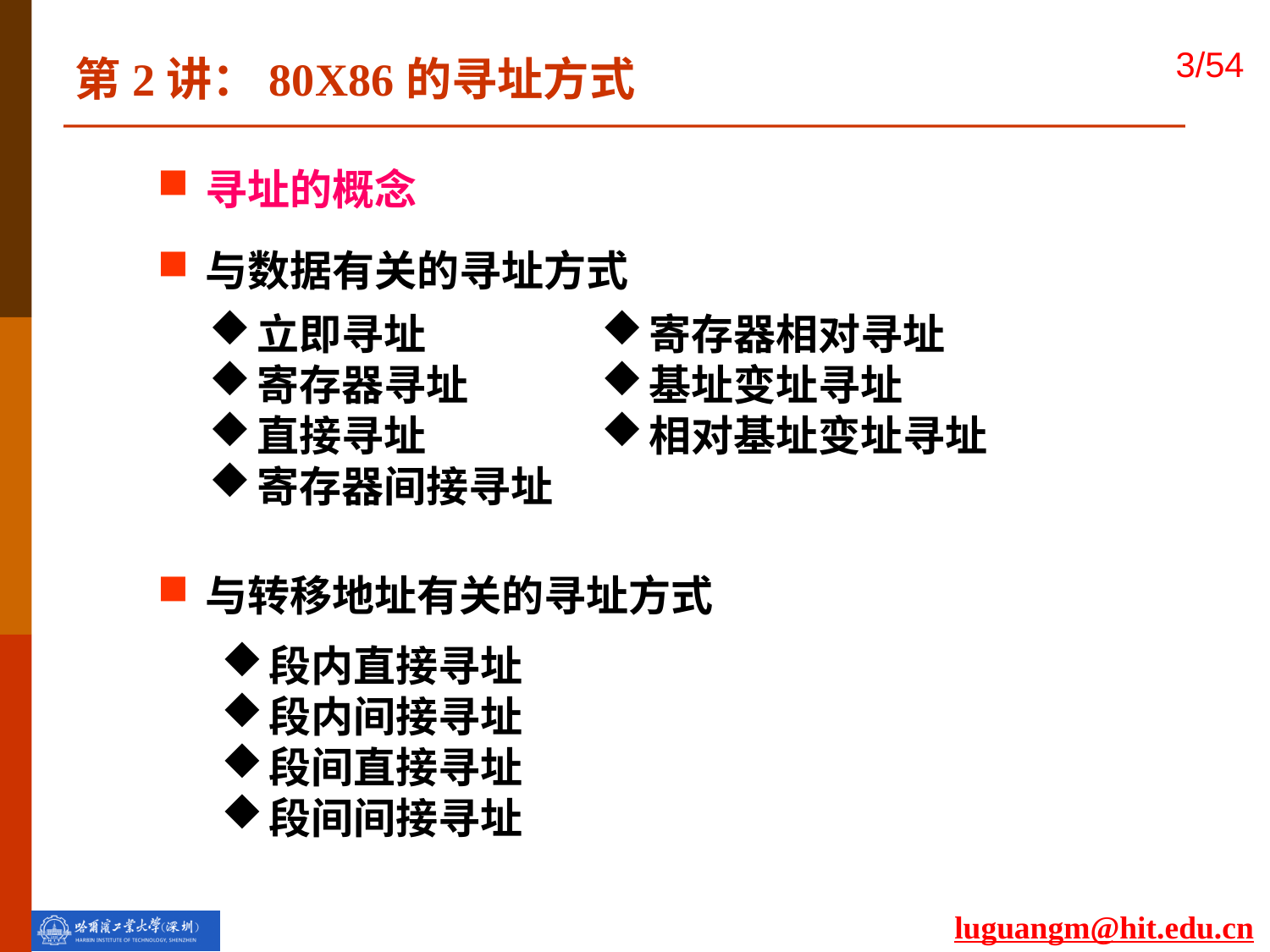

第2讲：80X86的寻址方式
寻址的概念
与数据有关的寻址方式

与转移地址有关的寻址方式

立即寻址
寄存器寻址
直接寻址
寄存器间接寻址
寄存器相对寻址
基址变址寻址
相对基址变址寻址
段内直接寻址
段内间接寻址
段间直接寻址
段间间接寻址